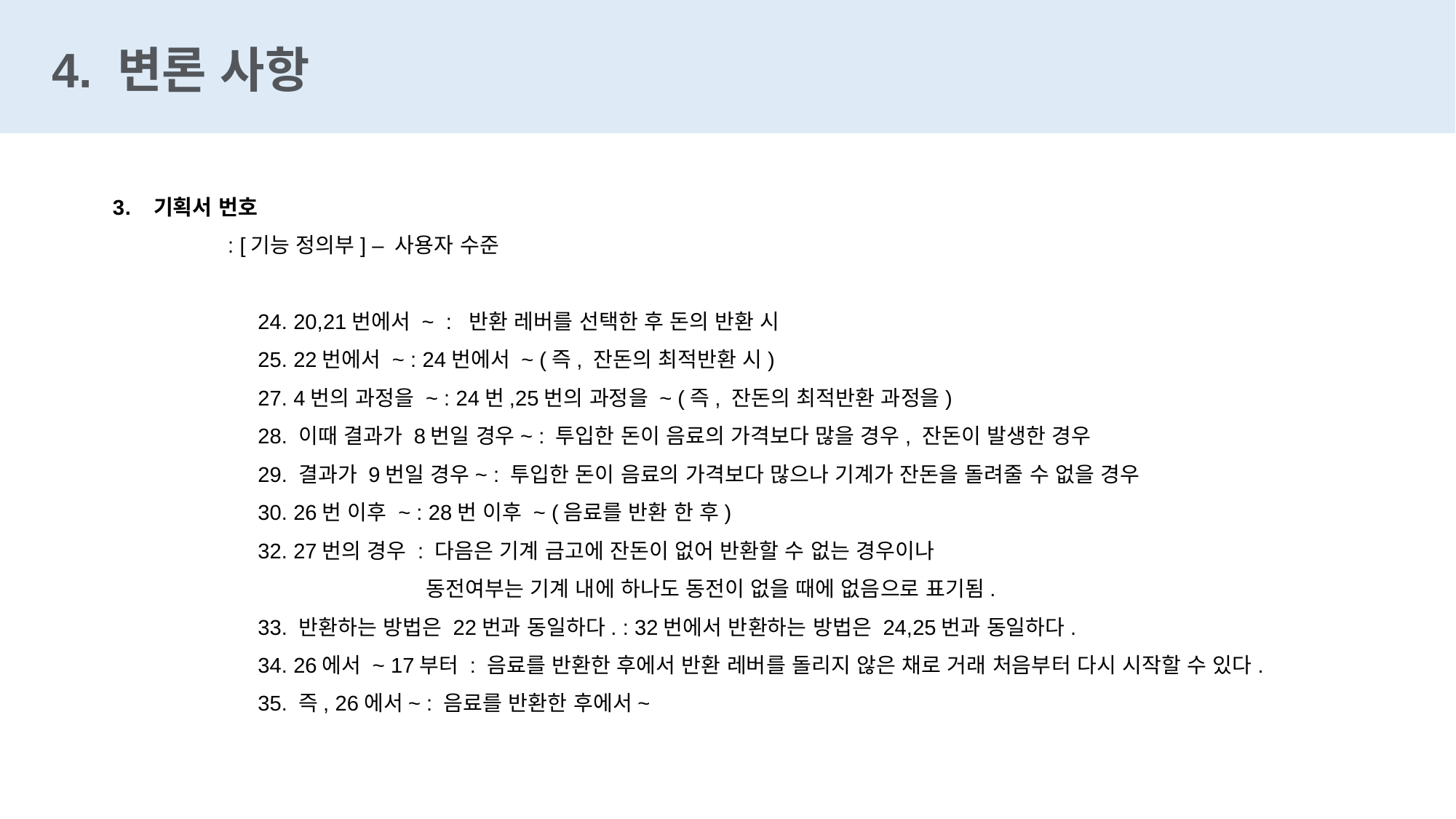

4. 변론 사항
기획서 번호
	 : [기능 정의부] – 사용자 수준

	      24. 20,21번에서 ~  :  반환 레버를 선택한 후 돈의 반환 시
	      25. 22번에서 ~ : 24번에서 ~ (즉, 잔돈의 최적반환 시)
	      27. 4번의 과정을 ~ : 24번,25번의 과정을 ~ (즉, 잔돈의 최적반환 과정을)
	      28. 이때 결과가 8번일 경우~ : 투입한 돈이 음료의 가격보다 많을 경우, 잔돈이 발생한 경우
	      29. 결과가 9번일 경우~ : 투입한 돈이 음료의 가격보다 많으나 기계가 잔돈을 돌려줄 수 없을 경우
	      30. 26번 이후 ~ : 28번 이후 ~ (음료를 반환 한 후)
	      32. 27번의 경우 : 다음은 기계 금고에 잔돈이 없어 반환할 수 없는 경우이나
		               동전여부는 기계 내에 하나도 동전이 없을 때에 없음으로 표기됨.
	      33. 반환하는 방법은 22번과 동일하다. : 32번에서 반환하는 방법은 24,25번과 동일하다.
	      34. 26에서 ~ 17부터 : 음료를 반환한 후에서 반환 레버를 돌리지 않은 채로 거래 처음부터 다시 시작할 수 있다.
	      35. 즉, 26에서~ : 음료를 반환한 후에서~